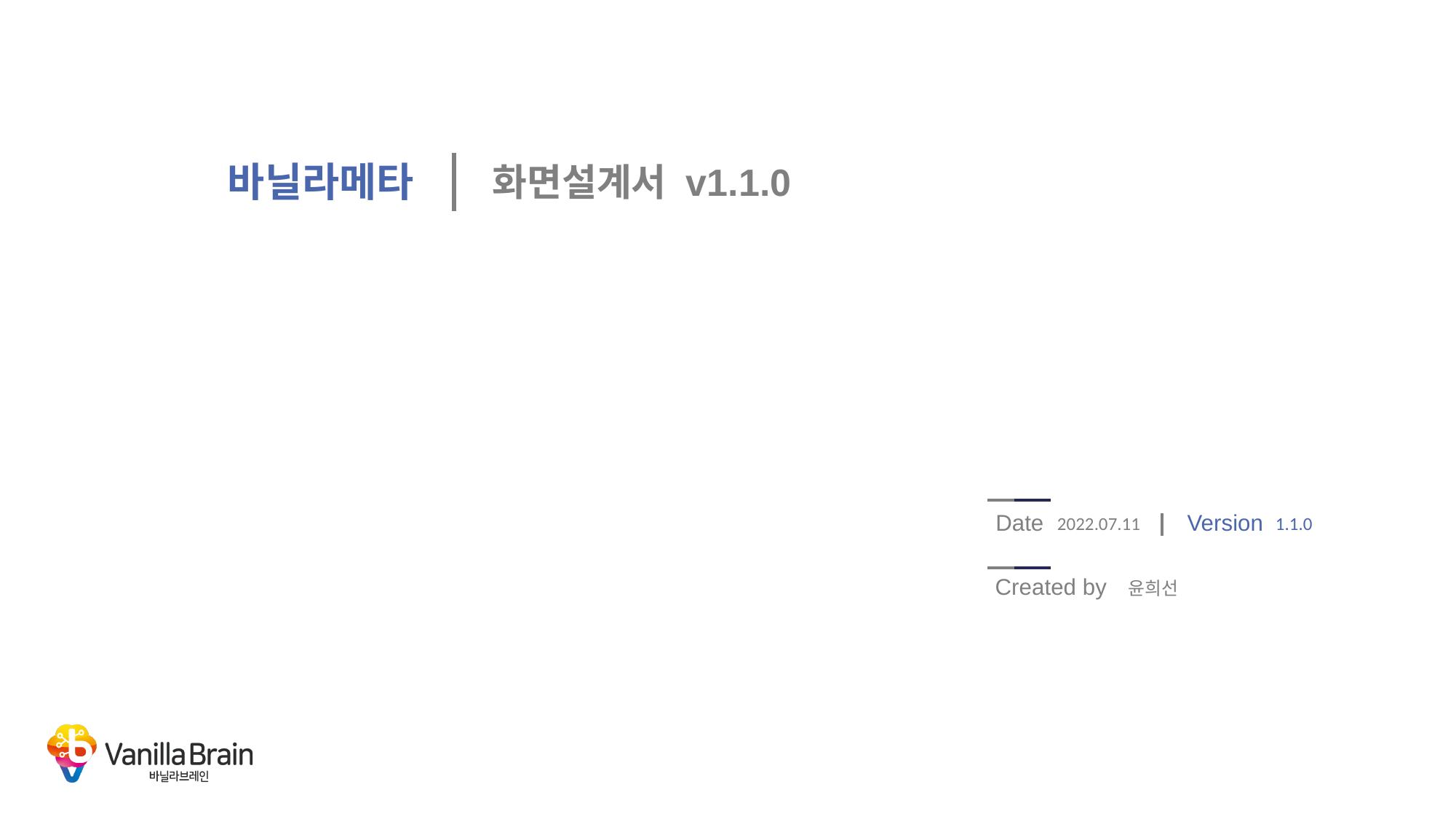

화면설계서 v1.1.0
# 바닐라메타
2022.07.11
1.1.0
윤희선